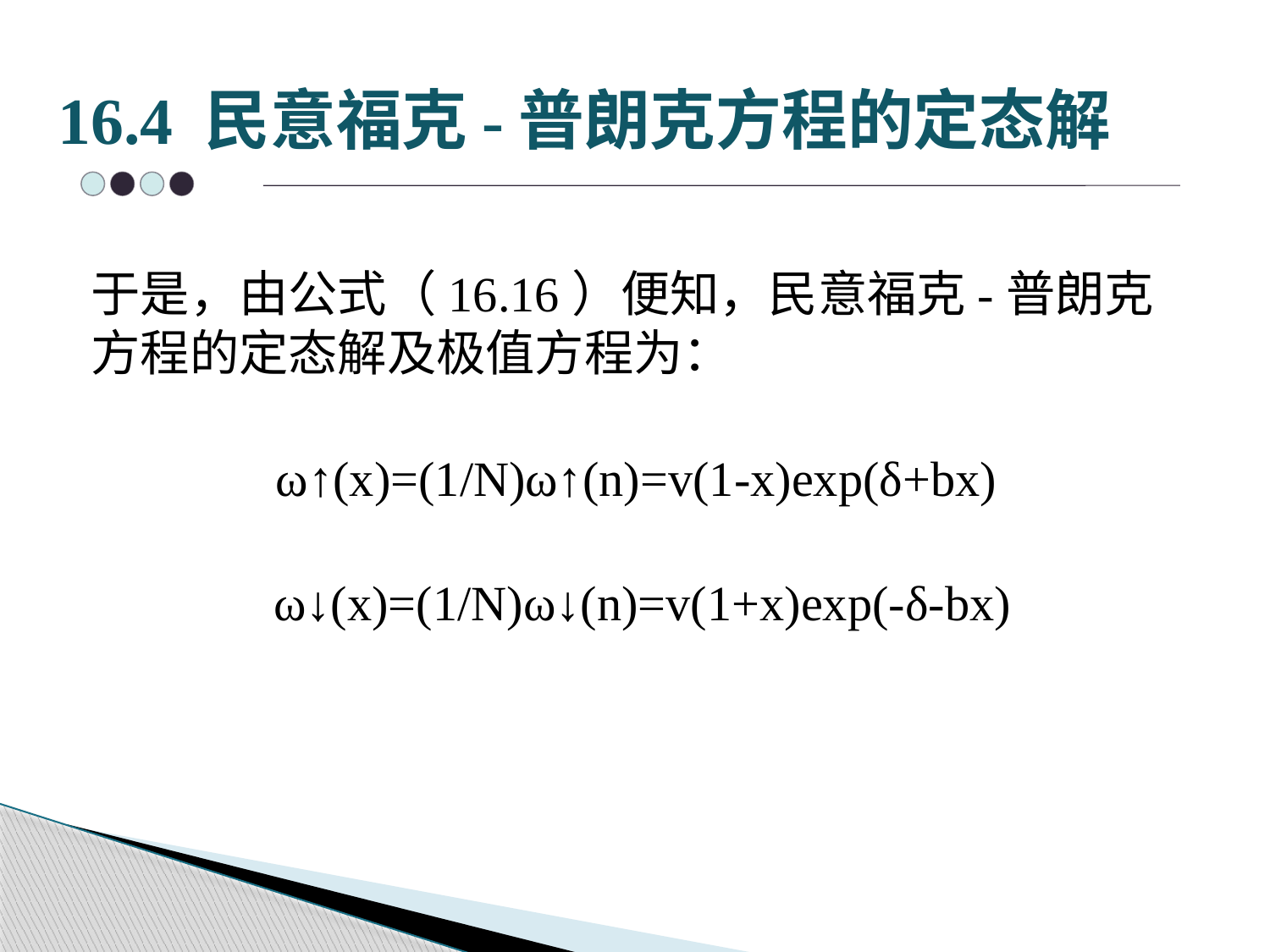

# 16.4 民意福克-普朗克方程的定态解

于是，由公式（16.16）便知，民意福克-普朗克方程的定态解及极值方程为：

ω↑(x)=(1/N)ω↑(n)=v(1-x)exp(δ+bx)

ω↓(x)=(1/N)ω↓(n)=v(1+x)exp(-δ-bx)